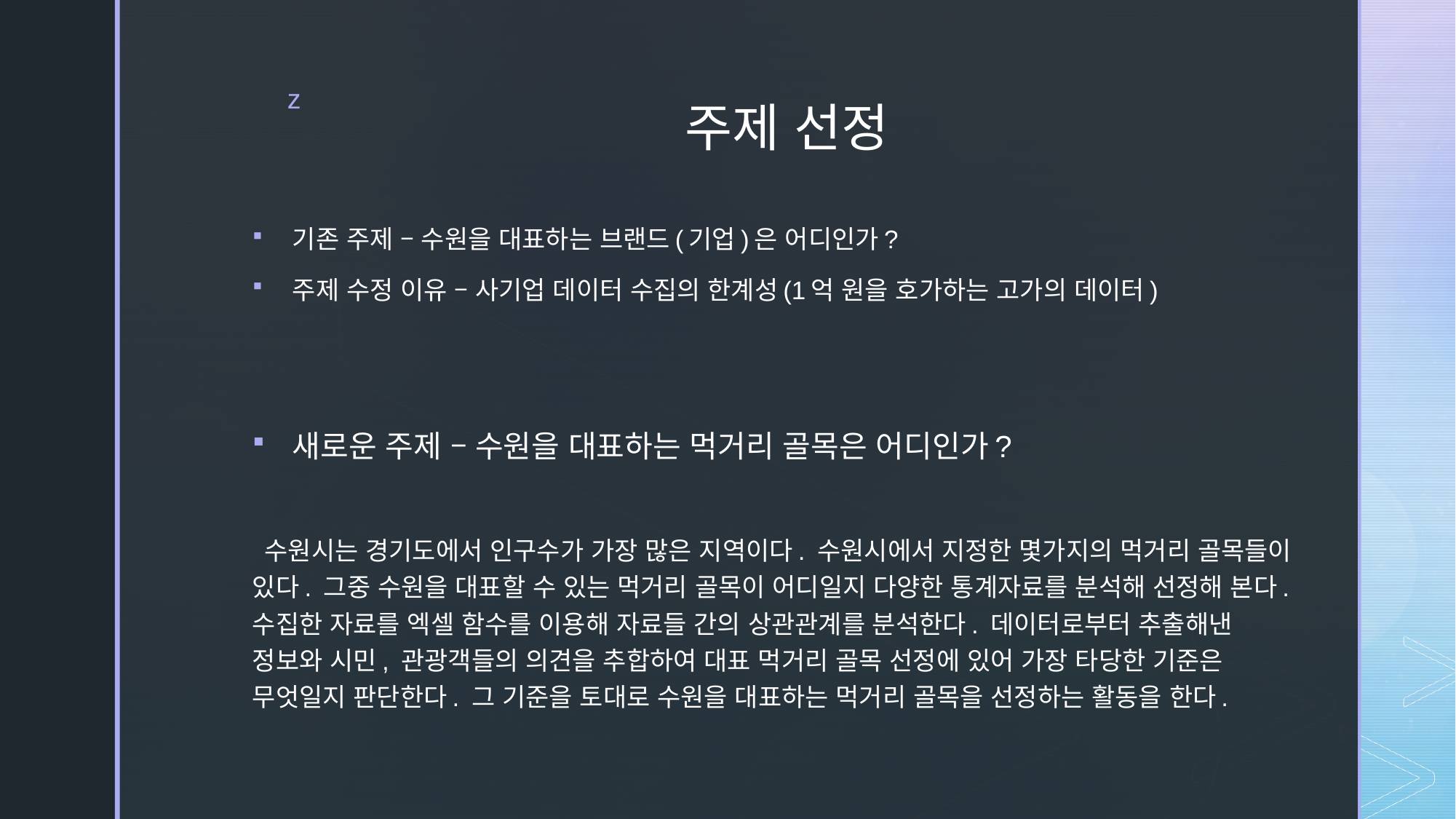

# 주제 선정
기존 주제 – 수원을 대표하는 브랜드(기업)은 어디인가?
주제 수정 이유 – 사기업 데이터 수집의 한계성(1억 원을 호가하는 고가의 데이터)

새로운 주제 – 수원을 대표하는 먹거리 골목은 어디인가?

 수원시는 경기도에서 인구수가 가장 많은 지역이다. 수원시에서 지정한 몇가지의 먹거리 골목들이 있다. 그중 수원을 대표할 수 있는 먹거리 골목이 어디일지 다양한 통계자료를 분석해 선정해 본다. 수집한 자료를 엑셀 함수를 이용해 자료들 간의 상관관계를 분석한다. 데이터로부터 추출해낸 정보와 시민, 관광객들의 의견을 추합하여 대표 먹거리 골목 선정에 있어 가장 타당한 기준은 무엇일지 판단한다. 그 기준을 토대로 수원을 대표하는 먹거리 골목을 선정하는 활동을 한다.